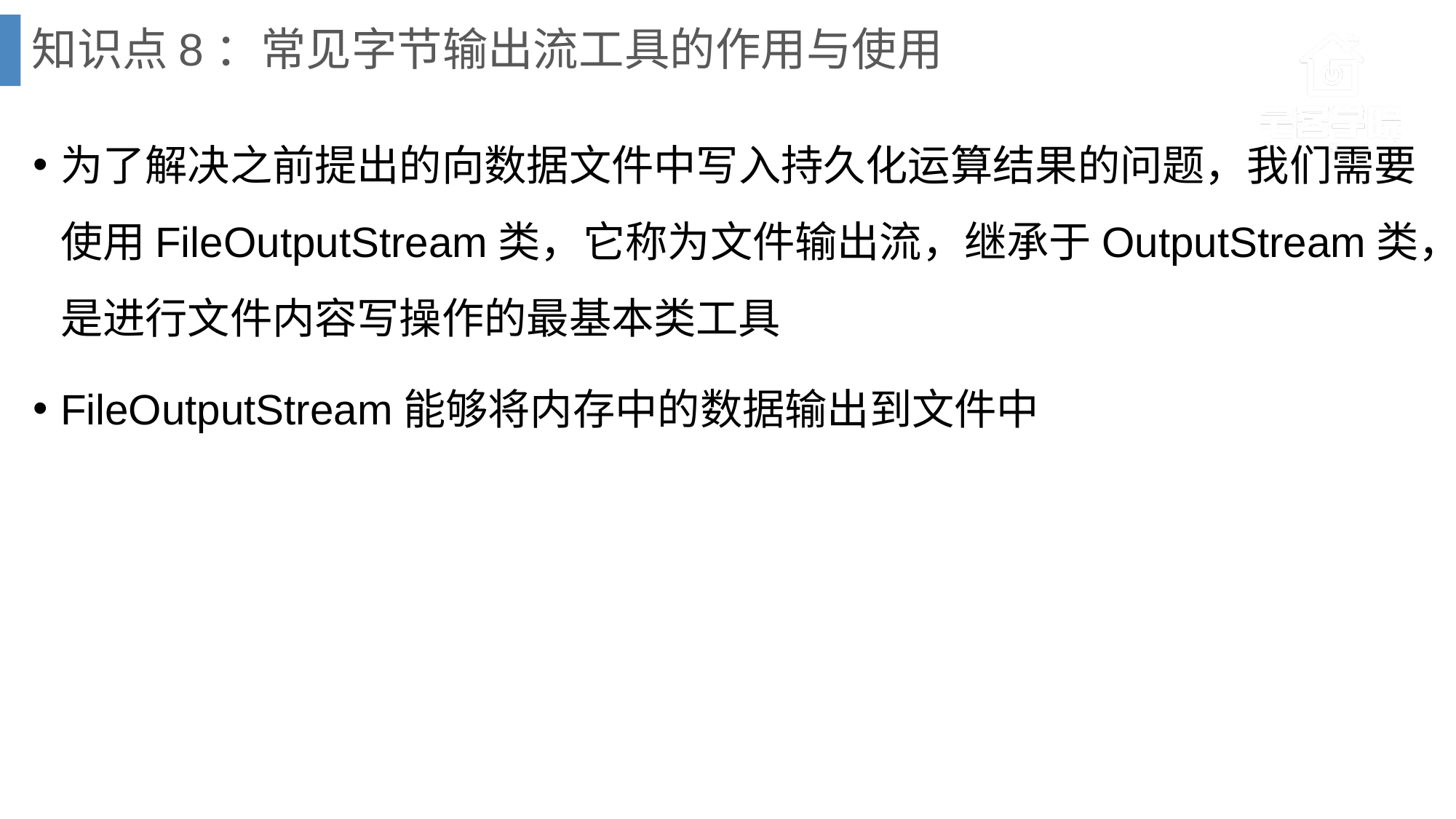

# 知识点8：常见字节输出流工具的作用与使用
为了解决之前提出的向数据文件中写入持久化运算结果的问题，我们需要使用FileOutputStream类，它称为文件输出流，继承于OutputStream类，是进行文件内容写操作的最基本类工具
FileOutputStream能够将内存中的数据输出到文件中